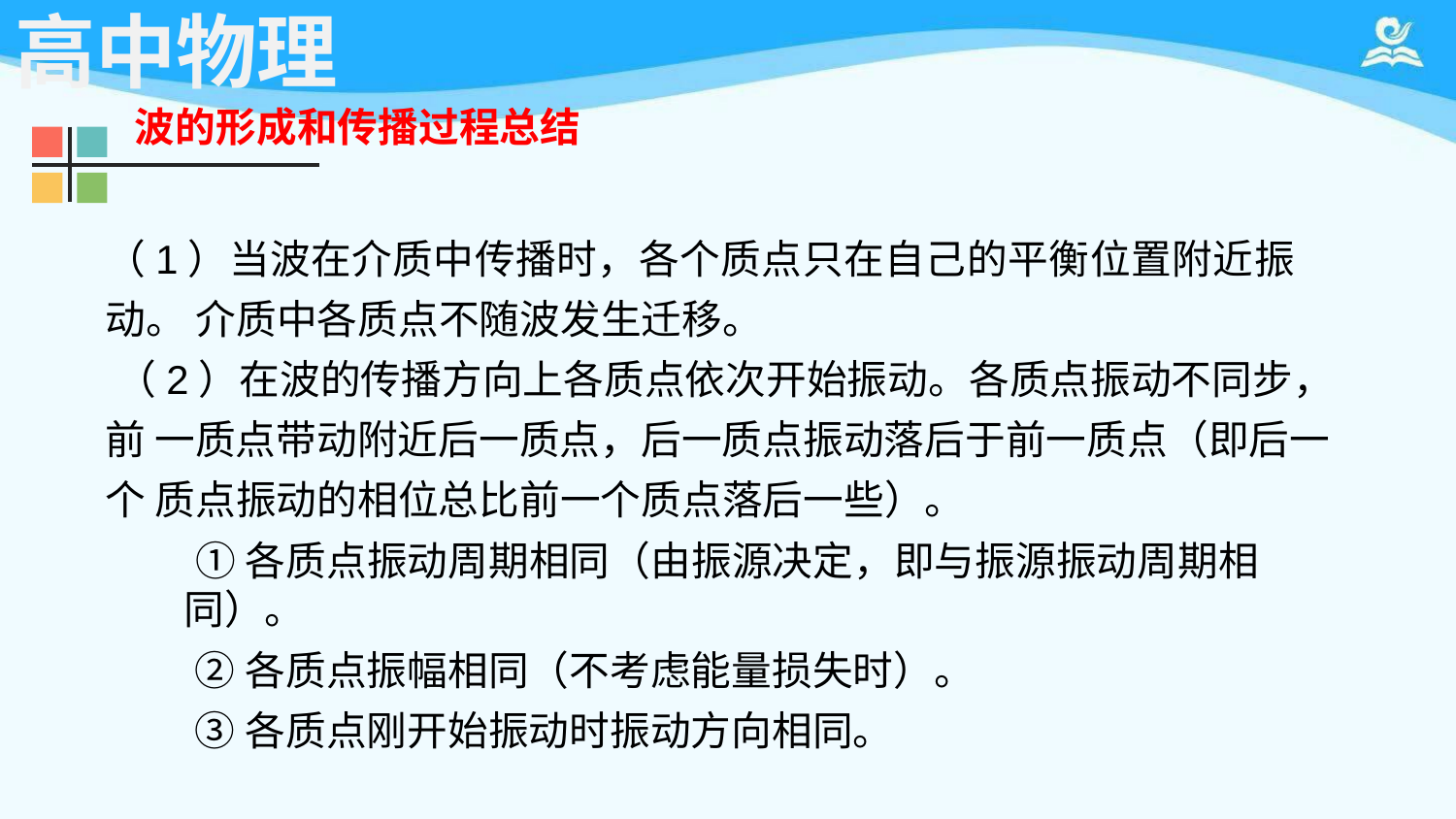

# 高中物理
波的形成和传播过程总结

（1）当波在介质中传播时，各个质点只在自己的平衡位置附近振动。 介质中各质点不随波发生迁移。
（2）在波的传播方向上各质点依次开始振动。各质点振动不同步，前 一质点带动附近后一质点，后一质点振动落后于前一质点（即后一个 质点振动的相位总比前一个质点落后一些）。
①各质点振动周期相同（由振源决定，即与振源振动周期相同）。
②各质点振幅相同（不考虑能量损失时）。
③各质点刚开始振动时振动方向相同。